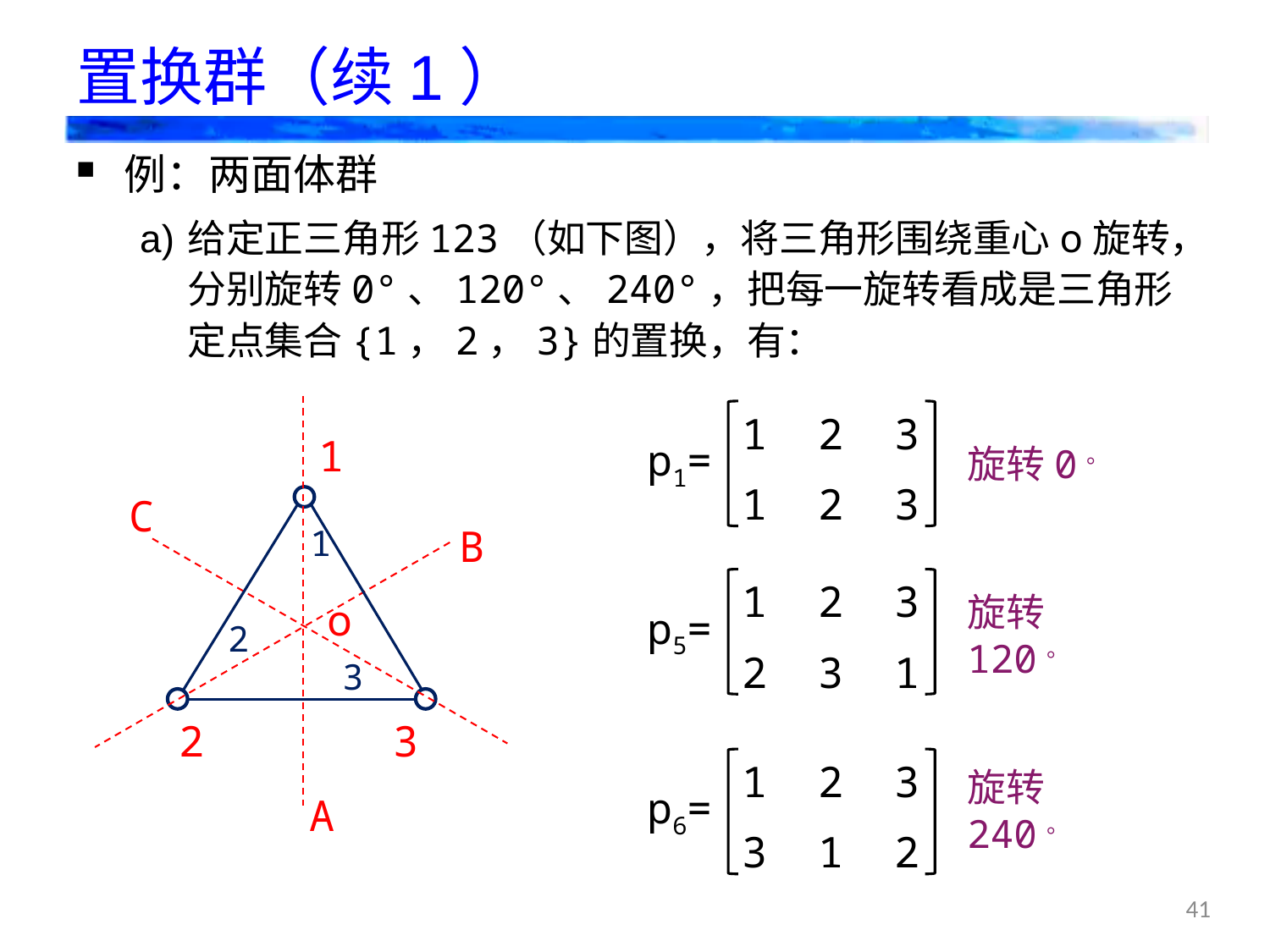

# 置换群（续1）
例：两面体群
给定正三角形123（如下图），将三角形围绕重心o旋转，分别旋转0°、120°、240°，把每一旋转看成是三角形定点集合{1，2，3}的置换，有：
1
C

1
B
2
3

2
3
A
o
| 1 | 2 | 3 |
| --- | --- | --- |
| 1 | 2 | 3 |

p1=
旋转0。
旋转120。
旋转240。
| 1 | 2 | 3 |
| --- | --- | --- |
| 2 | 3 | 1 |

p5=
| 1 | 2 | 3 |
| --- | --- | --- |
| 3 | 1 | 2 |

p6=
41